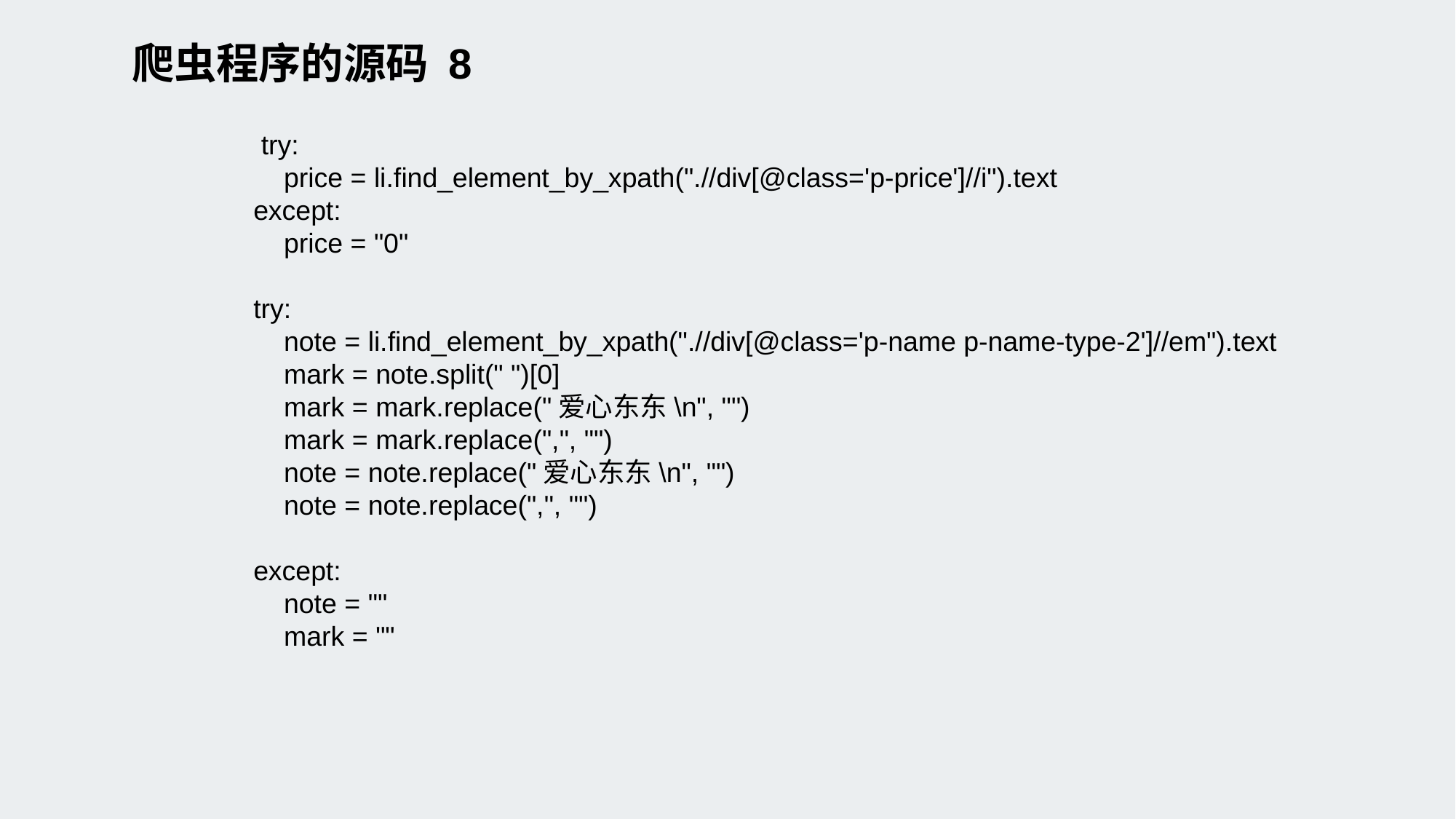

# 爬虫程序的源码 8
                 try:
                    price = li.find_element_by_xpath(".//div[@class='p-price']//i").text
                except:
                    price = "0"

                try:
                    note = li.find_element_by_xpath(".//div[@class='p-name p-name-type-2']//em").text
                    mark = note.split(" ")[0]
                    mark = mark.replace("爱心东东\n", "")
                    mark = mark.replace(",", "")
                    note = note.replace("爱心东东\n", "")
                    note = note.replace(",", "")

                except:
                    note = ""
                    mark = ""